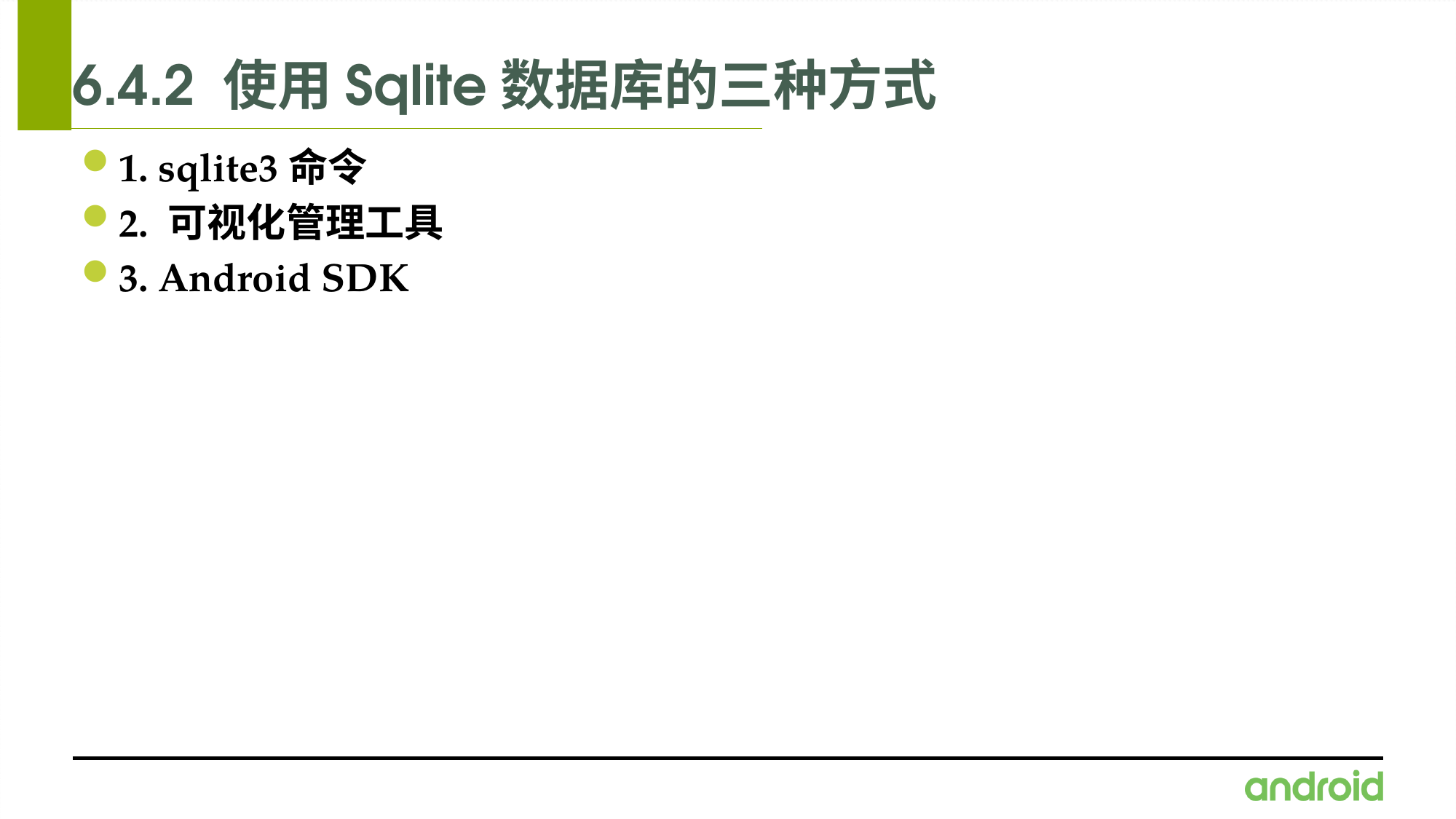

# 6.4.2 使用Sqlite数据库的三种方式
1. sqlite3命令
2. 可视化管理工具
3. Android SDK